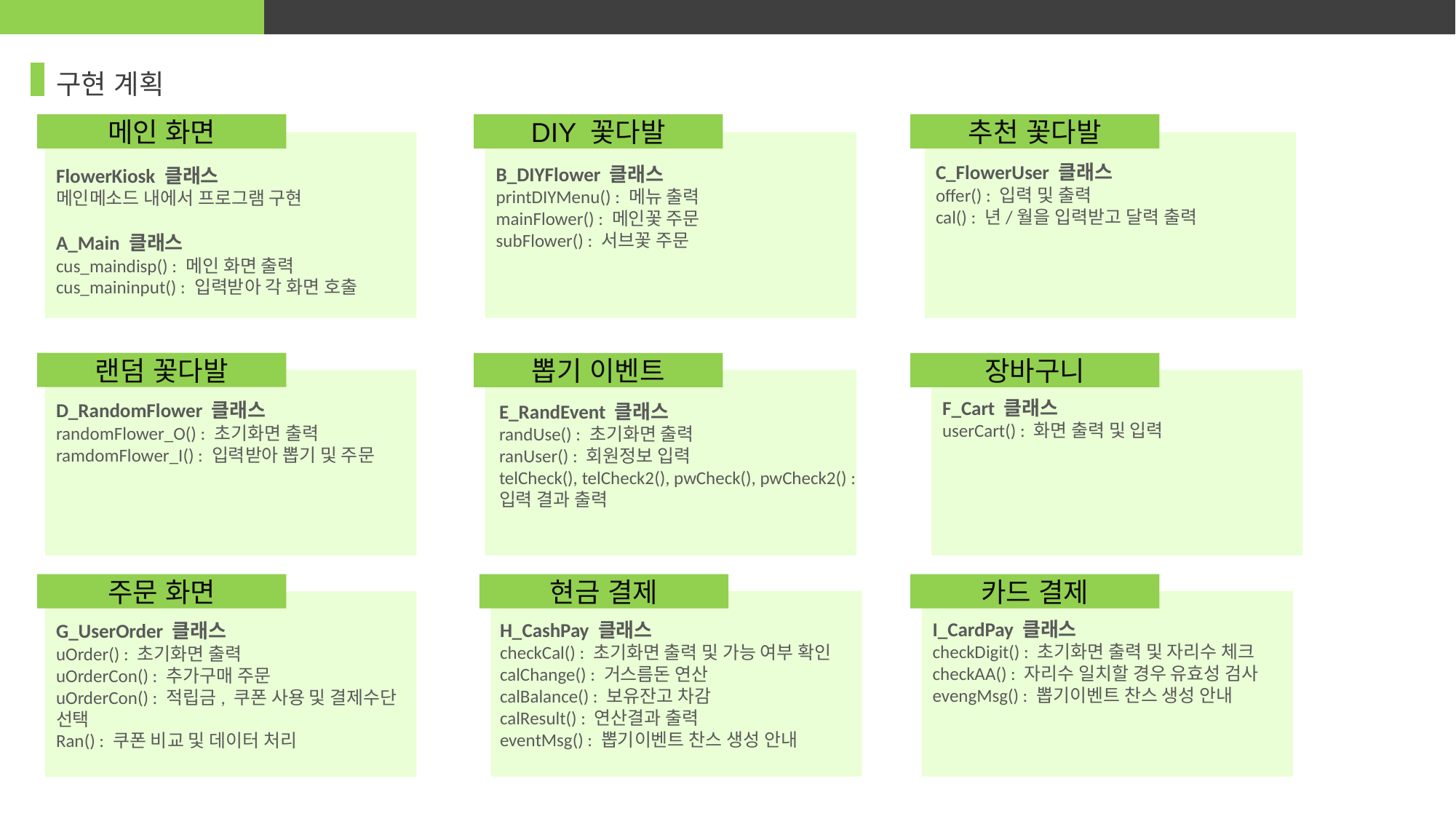

구현 계획
메인 화면
DIY 꽃다발
추천 꽃다발

FlowerKiosk 클래스
메인메소드 내에서 프로그램 구현

A_Main 클래스
cus_maindisp() : 메인 화면 출력
cus_maininput() : 입력받아 각 화면 호출
B_DIYFlower 클래스
printDIYMenu() : 메뉴 출력
mainFlower() : 메인꽃 주문
subFlower() : 서브꽃 주문
C_FlowerUser 클래스
offer() : 입력 및 출력
cal() : 년/월을 입력받고 달력 출력
랜덤 꽃다발
뽑기 이벤트
장바구니

D_RandomFlower 클래스
randomFlower_O() : 초기화면 출력
ramdomFlower_I() : 입력받아 뽑기 및 주문
E_RandEvent 클래스
randUse() : 초기화면 출력
ranUser() : 회원정보 입력
telCheck(), telCheck2(), pwCheck(), pwCheck2() : 입력 결과 출력
F_Cart 클래스
userCart() : 화면 출력 및 입력
주문 화면
현금 결제
카드 결제

H_CashPay 클래스
checkCal() : 초기화면 출력 및 가능 여부 확인
calChange() : 거스름돈 연산
calBalance() : 보유잔고 차감
calResult() : 연산결과 출력
eventMsg() : 뽑기이벤트 찬스 생성 안내
I_CardPay 클래스
checkDigit() : 초기화면 출력 및 자리수 체크
checkAA() : 자리수 일치할 경우 유효성 검사
evengMsg() : 뽑기이벤트 찬스 생성 안내
G_UserOrder 클래스
uOrder() : 초기화면 출력
uOrderCon() : 추가구매 주문
uOrderCon() : 적립금, 쿠폰 사용 및 결제수단
선택
Ran() : 쿠폰 비교 및 데이터 처리